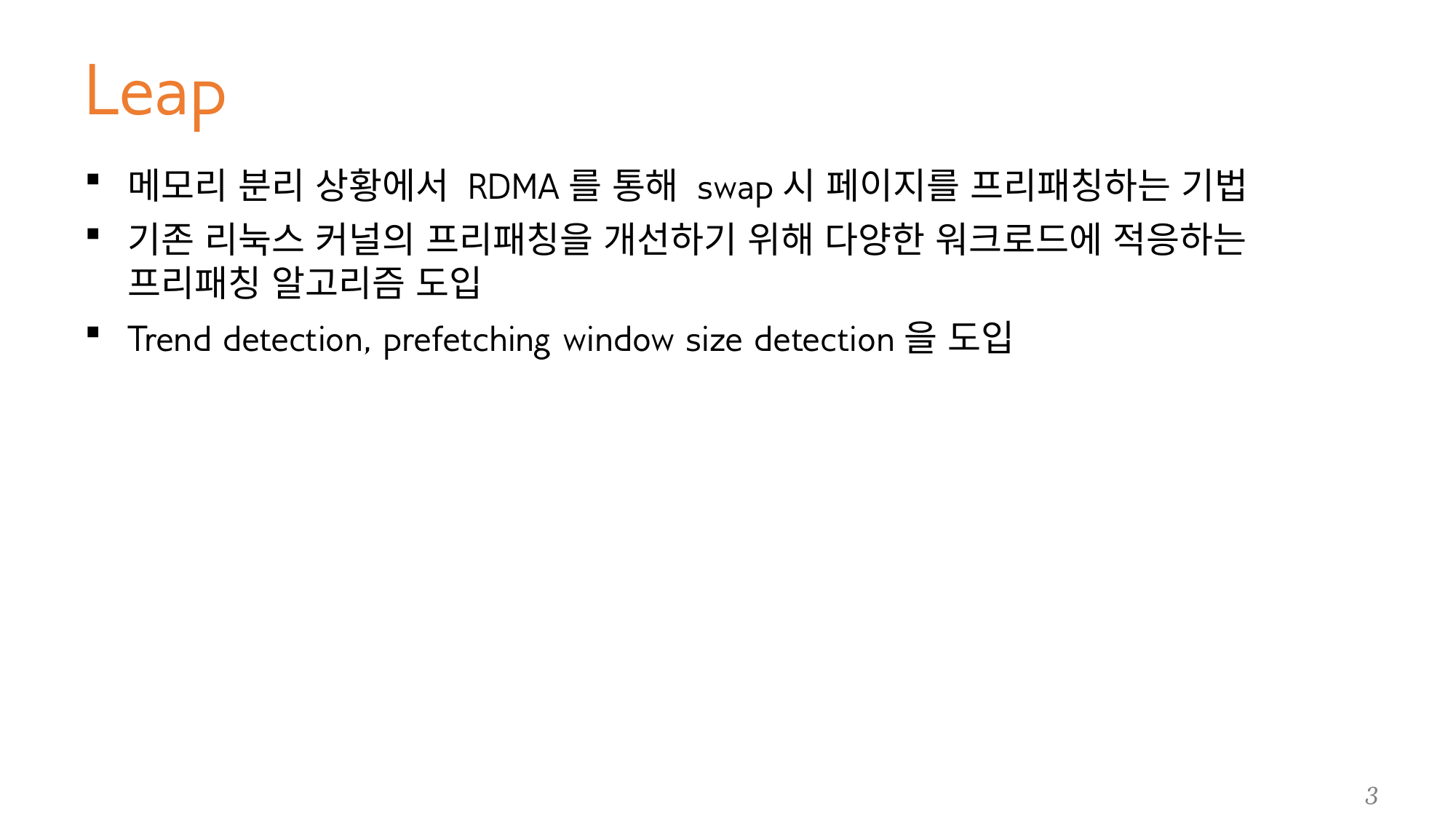

# Leap
메모리 분리 상황에서 RDMA를 통해 swap시 페이지를 프리패칭하는 기법
기존 리눅스 커널의 프리패칭을 개선하기 위해 다양한 워크로드에 적응하는 프리패칭 알고리즘 도입
Trend detection, prefetching window size detection을 도입